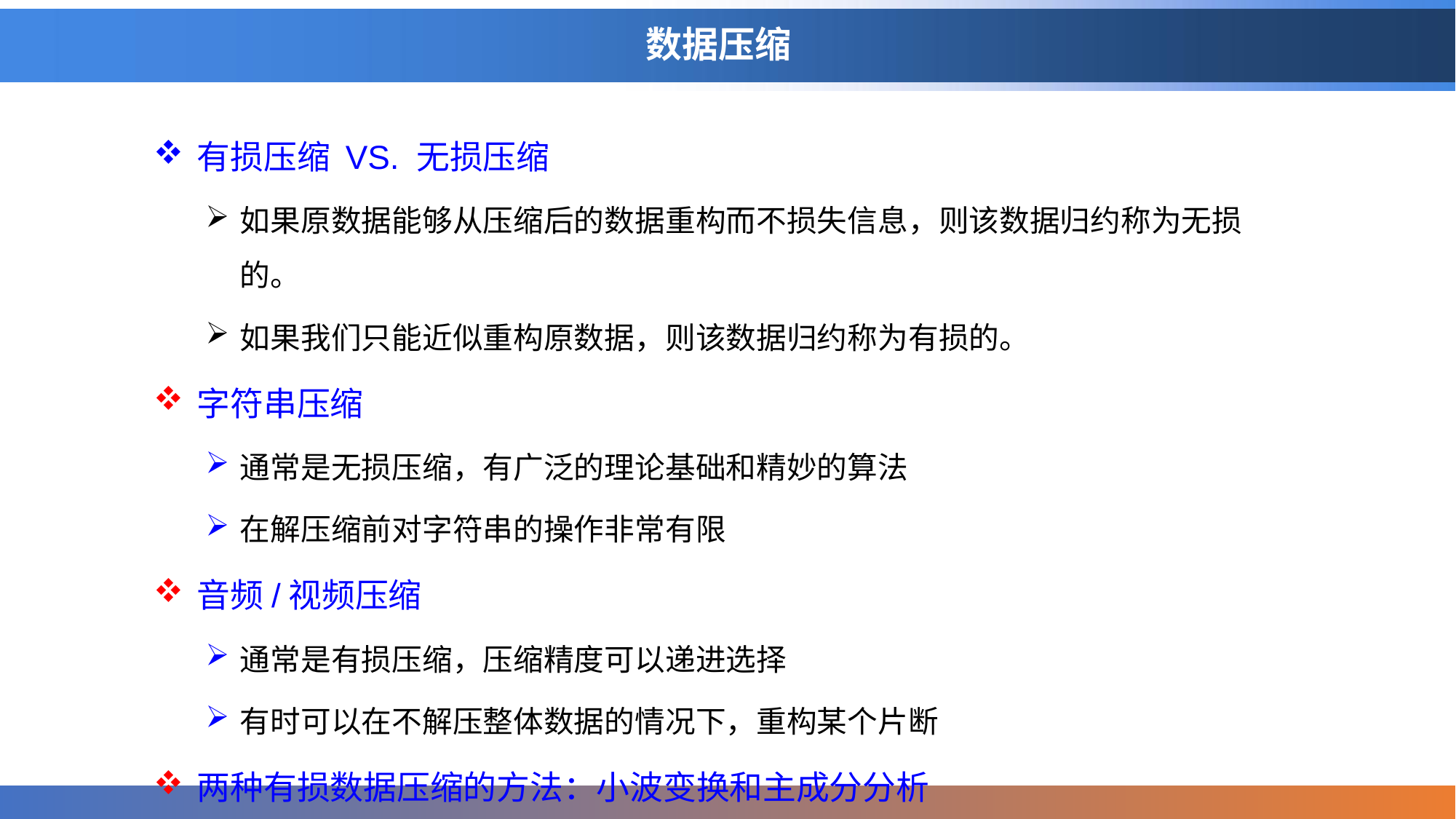

# 数据压缩
有损压缩 VS. 无损压缩
如果原数据能够从压缩后的数据重构而不损失信息，则该数据归约称为无损的。
如果我们只能近似重构原数据，则该数据归约称为有损的。
字符串压缩
通常是无损压缩，有广泛的理论基础和精妙的算法
在解压缩前对字符串的操作非常有限
音频/视频压缩
通常是有损压缩，压缩精度可以递进选择
有时可以在不解压整体数据的情况下，重构某个片断
两种有损数据压缩的方法：小波变换和主成分分析